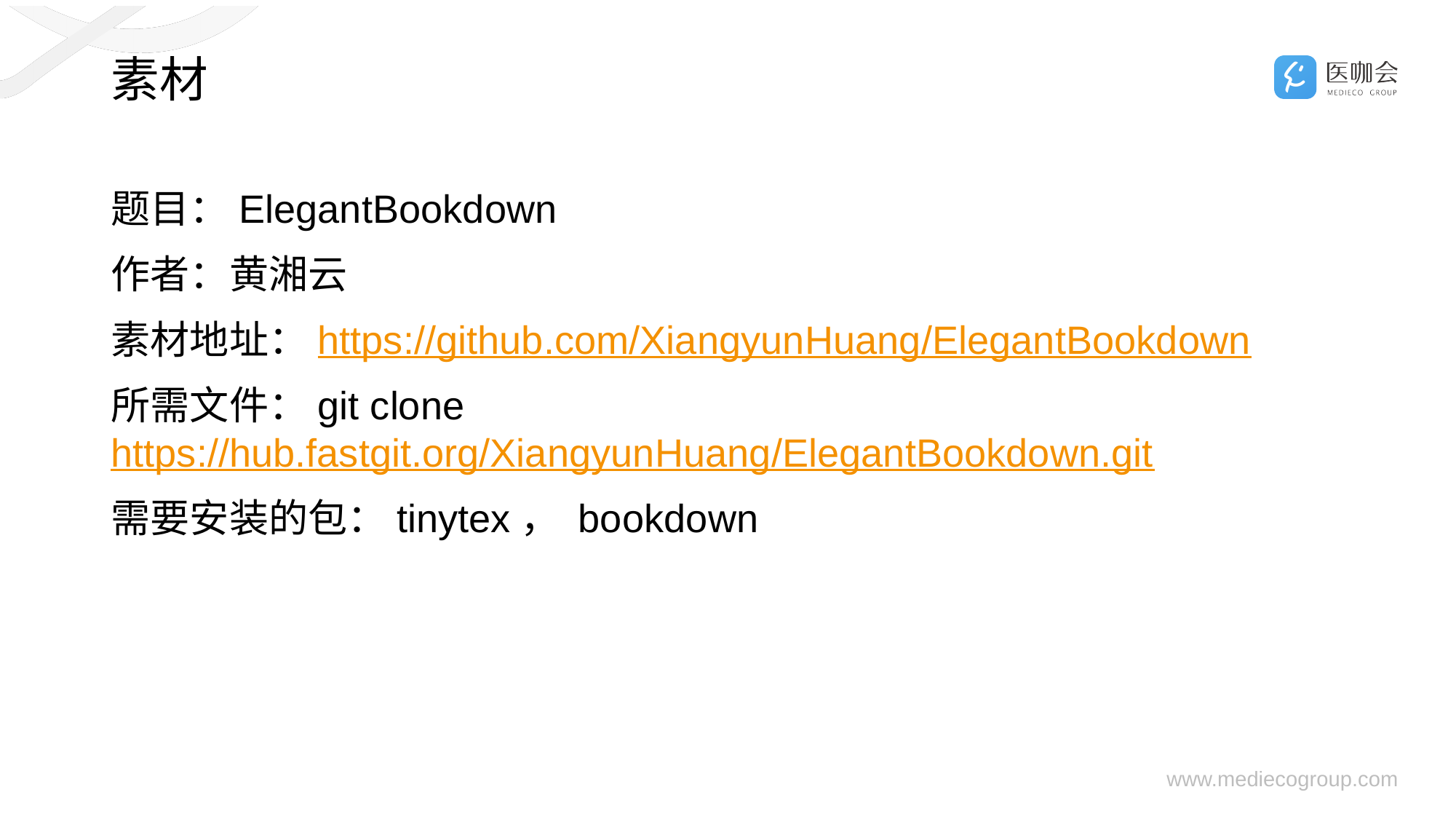

# 素材
题目：ElegantBookdown
作者：黄湘云
素材地址：https://github.com/XiangyunHuang/ElegantBookdown
所需文件：git clone https://hub.fastgit.org/XiangyunHuang/ElegantBookdown.git
需要安装的包：tinytex， bookdown